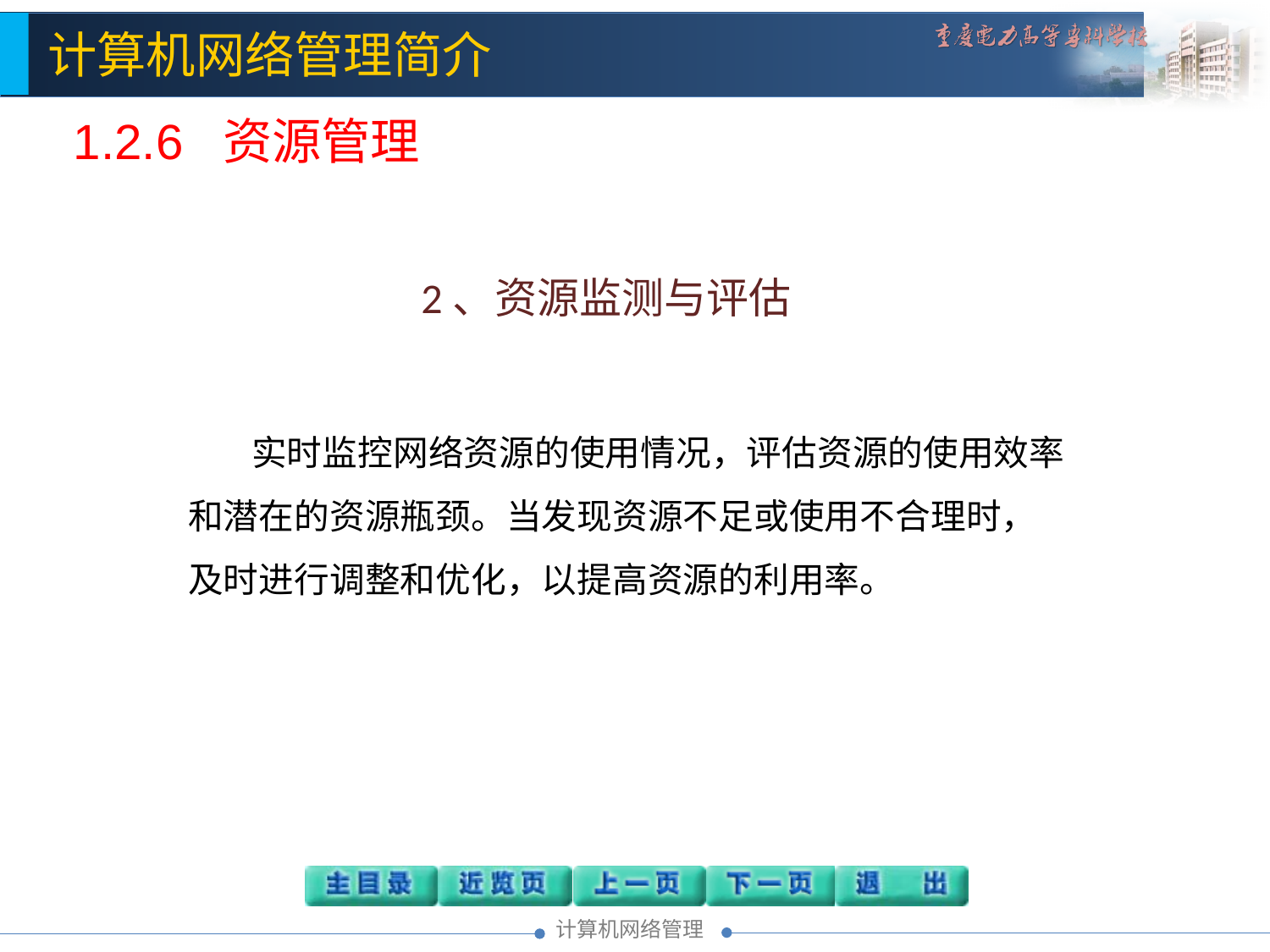

1.2.6  资源管理
2、资源监测与评估
实时监控网络资源的使用情况，评估资源的使用效率和潜在的资源瓶颈。当发现资源不足或使用不合理时，及时进行调整和优化，以提高资源的利用率。